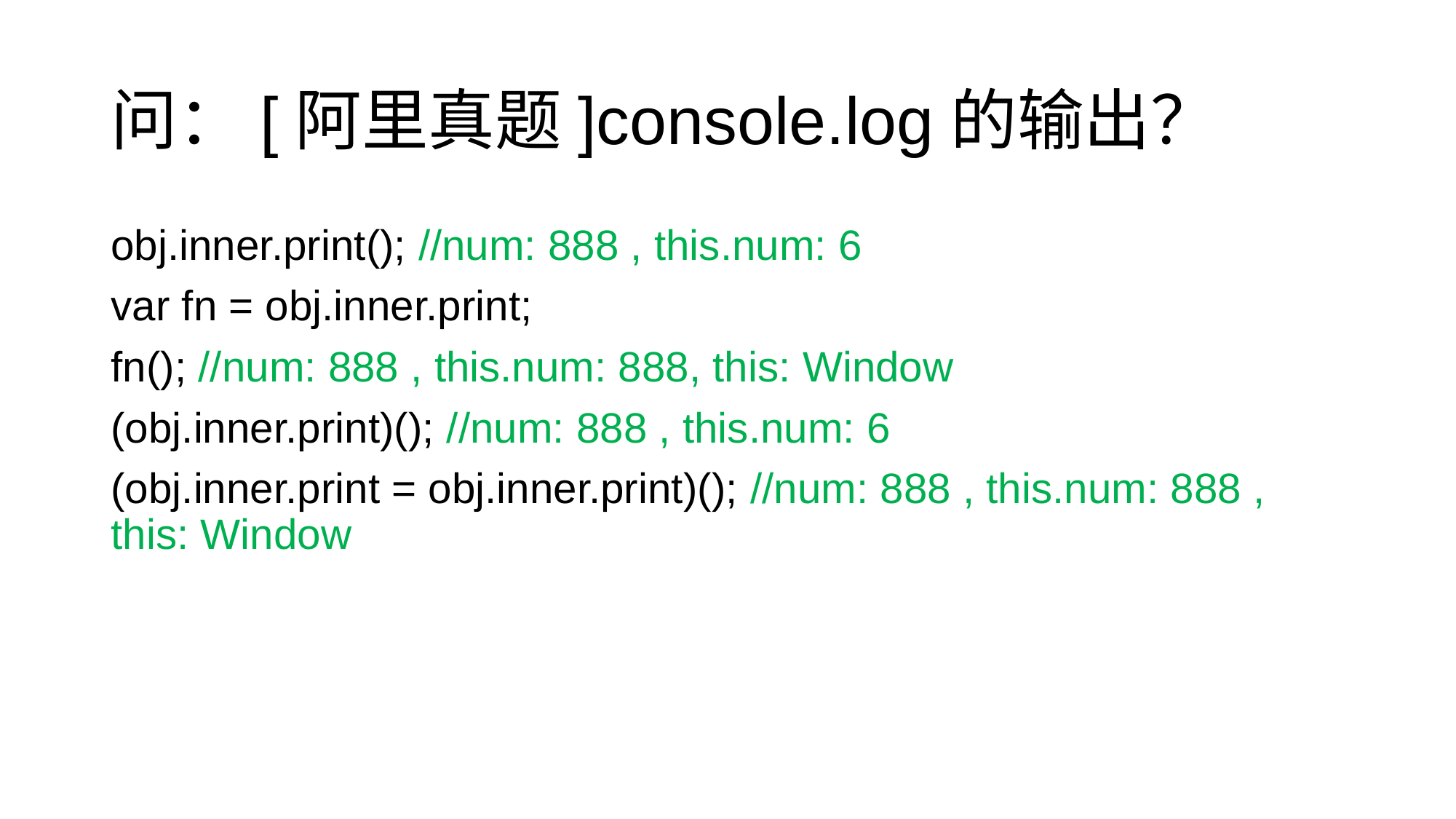

# 问：[阿里真题]console.log的输出？
obj.inner.print(); //num: 888 , this.num: 6
var fn = obj.inner.print;
fn(); //num: 888 , this.num: 888, this: Window
(obj.inner.print)(); //num: 888 , this.num: 6
(obj.inner.print = obj.inner.print)(); //num: 888 , this.num: 888 , this: Window